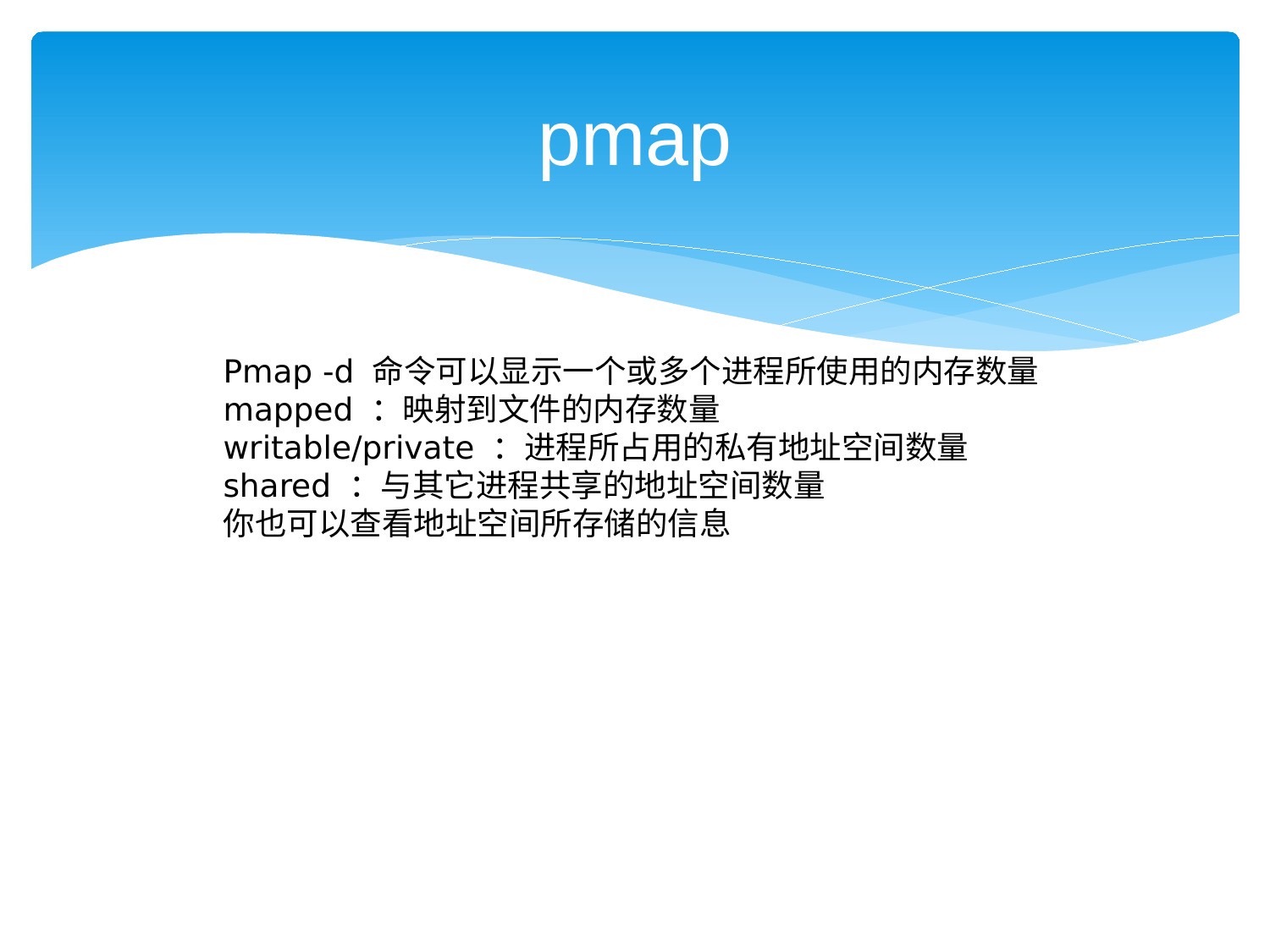

# pmap
Pmap -d 命令可以显示一个或多个进程所使用的内存数量
mapped ：映射到文件的内存数量
writable/private ：进程所占用的私有地址空间数量
shared ：与其它进程共享的地址空间数量
你也可以查看地址空间所存储的信息